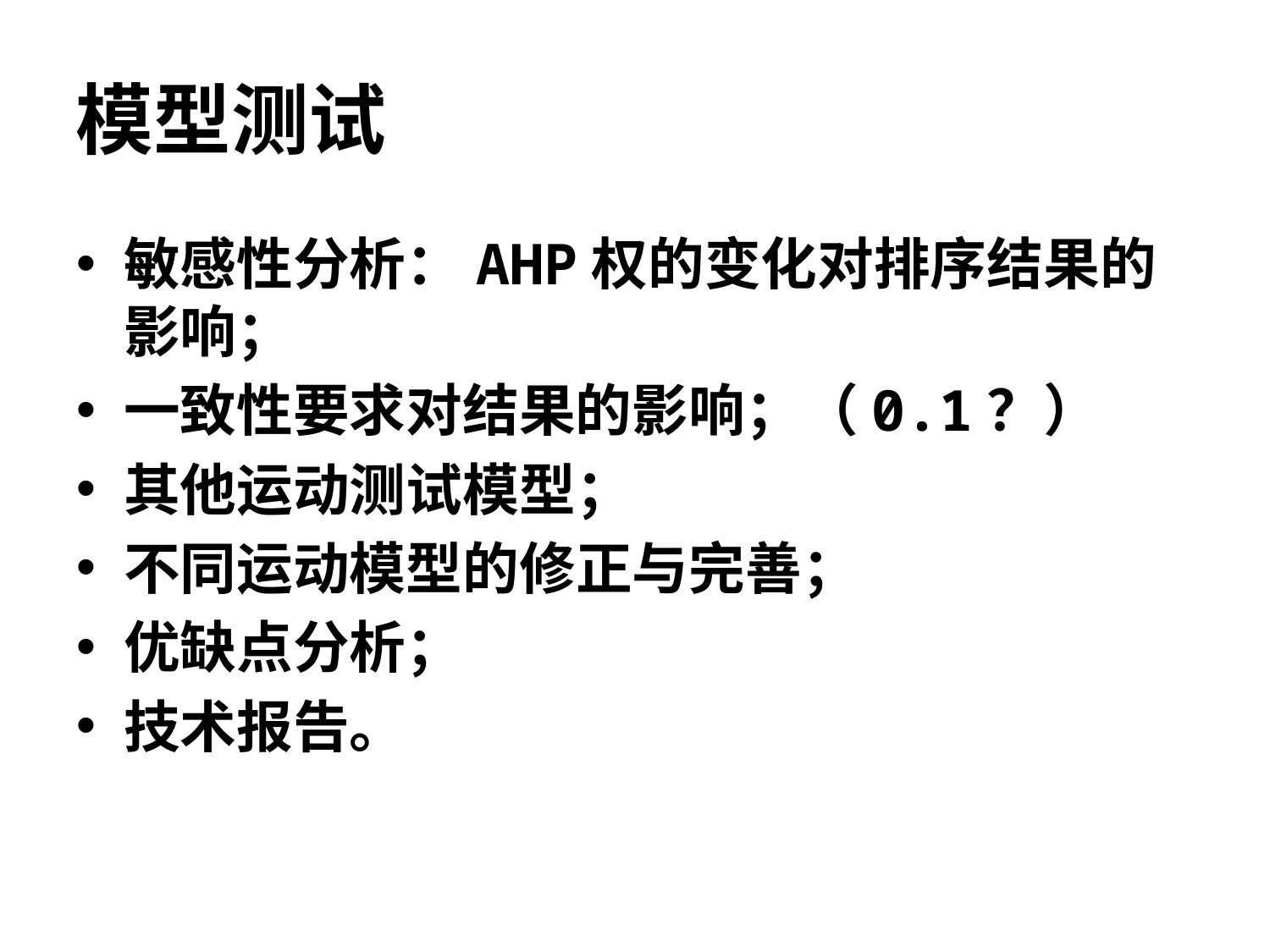

# 模型测试
敏感性分析：AHP权的变化对排序结果的影响；
一致性要求对结果的影响；（0.1？）
其他运动测试模型；
不同运动模型的修正与完善；
优缺点分析；
技术报告。